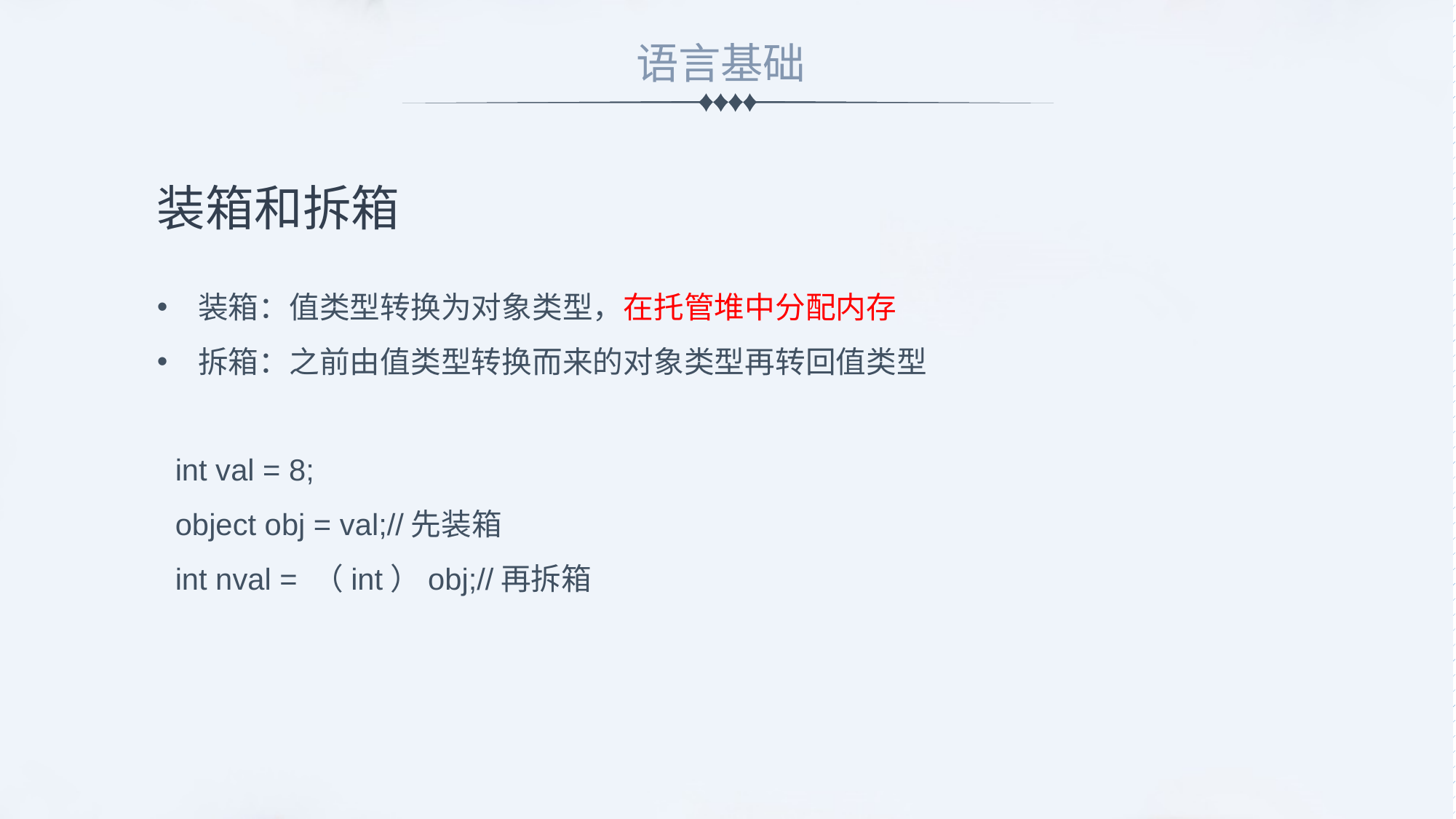

装箱和拆箱
装箱：值类型转换为对象类型，在托管堆中分配内存
拆箱：之前由值类型转换而来的对象类型再转回值类型
int val = 8;
object obj = val;//先装箱
int nval = （int）obj;//再拆箱